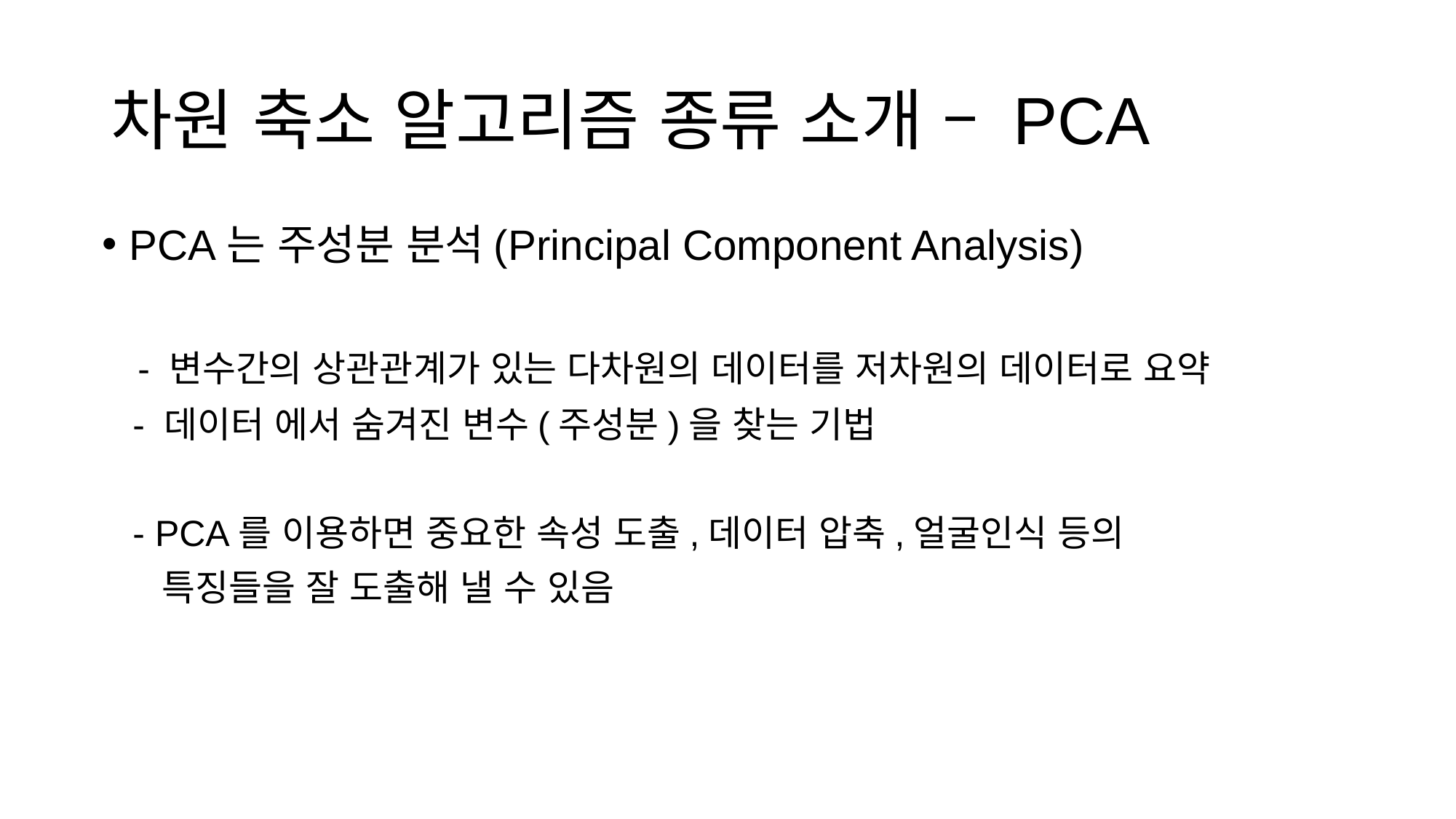

# 차원 축소 알고리즘 종류 소개 – PCA
PCA는 주성분 분석(Principal Component Analysis)

   - 변수간의 상관관계가 있는 다차원의 데이터를 저차원의 데이터로 요약
   - 데이터 에서 숨겨진 변수(주성분)을 찾는 기법

   - PCA를 이용하면 중요한 속성 도출,데이터 압축,얼굴인식 등의
     특징들을 잘 도출해 낼 수 있음